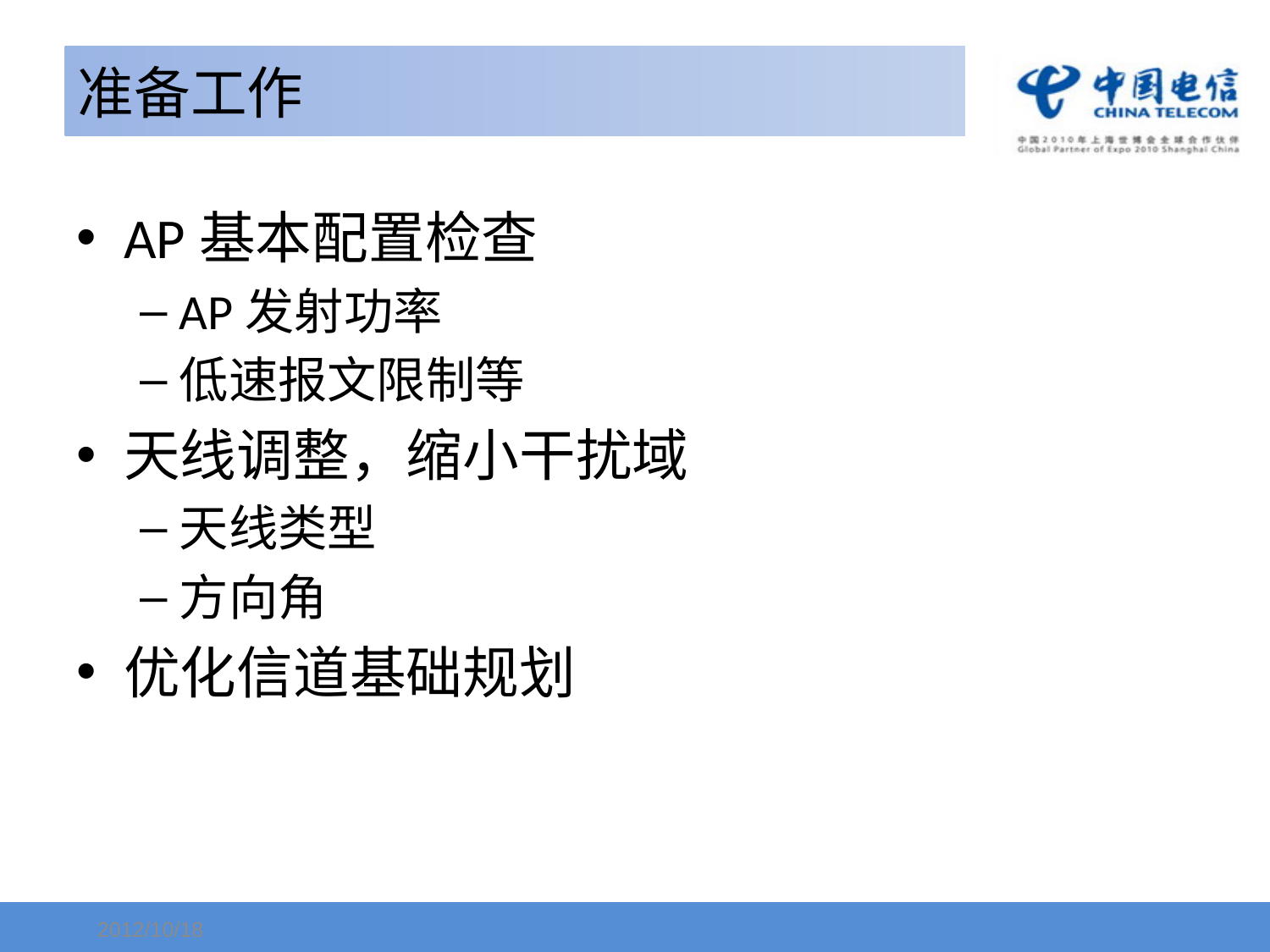

# 准备工作
AP基本配置检查
AP发射功率
低速报文限制等
天线调整，缩小干扰域
天线类型
方向角
优化信道基础规划